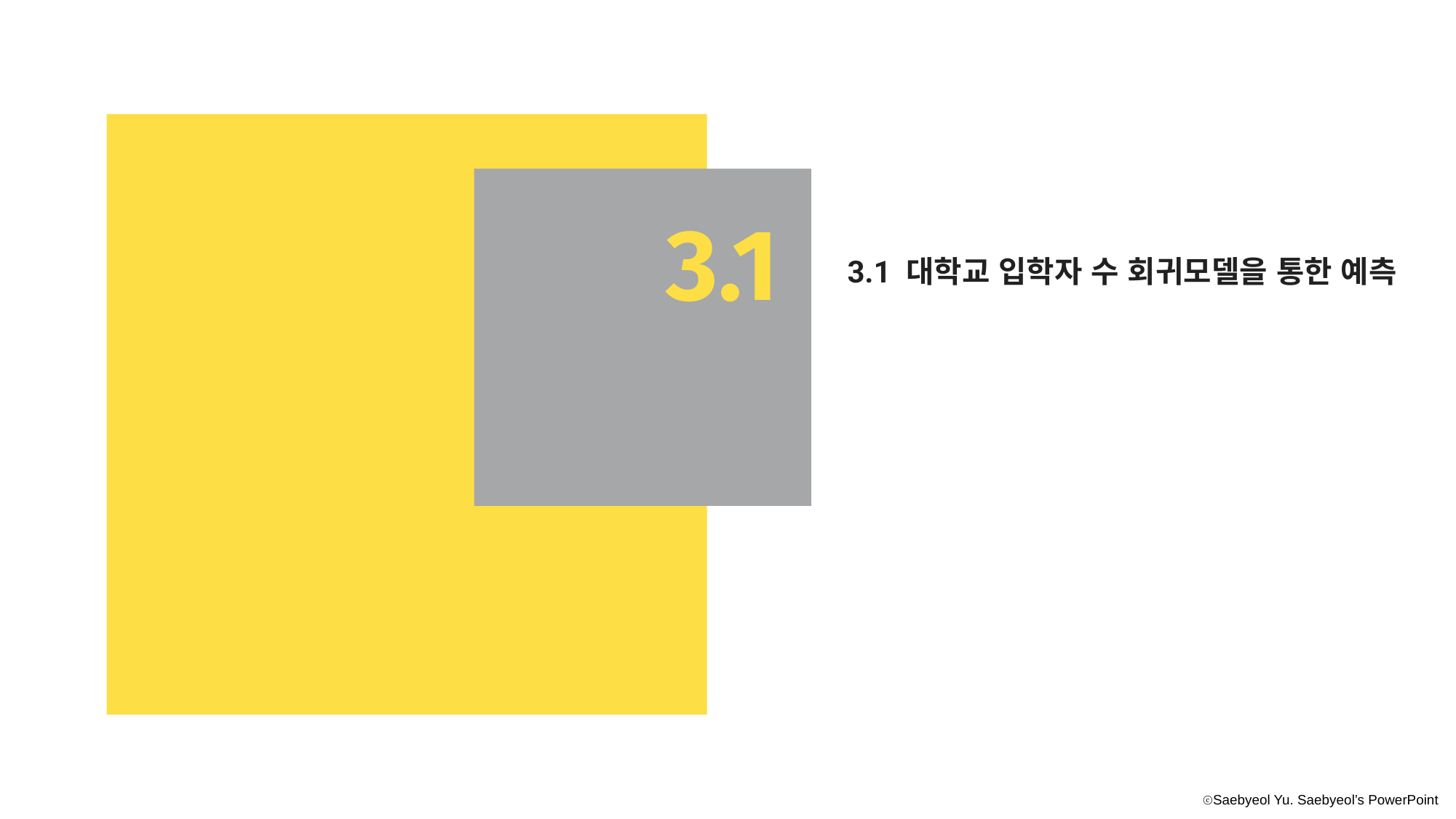

3.1
3.1 대학교 입학자 수 회귀모델을 통한 예측